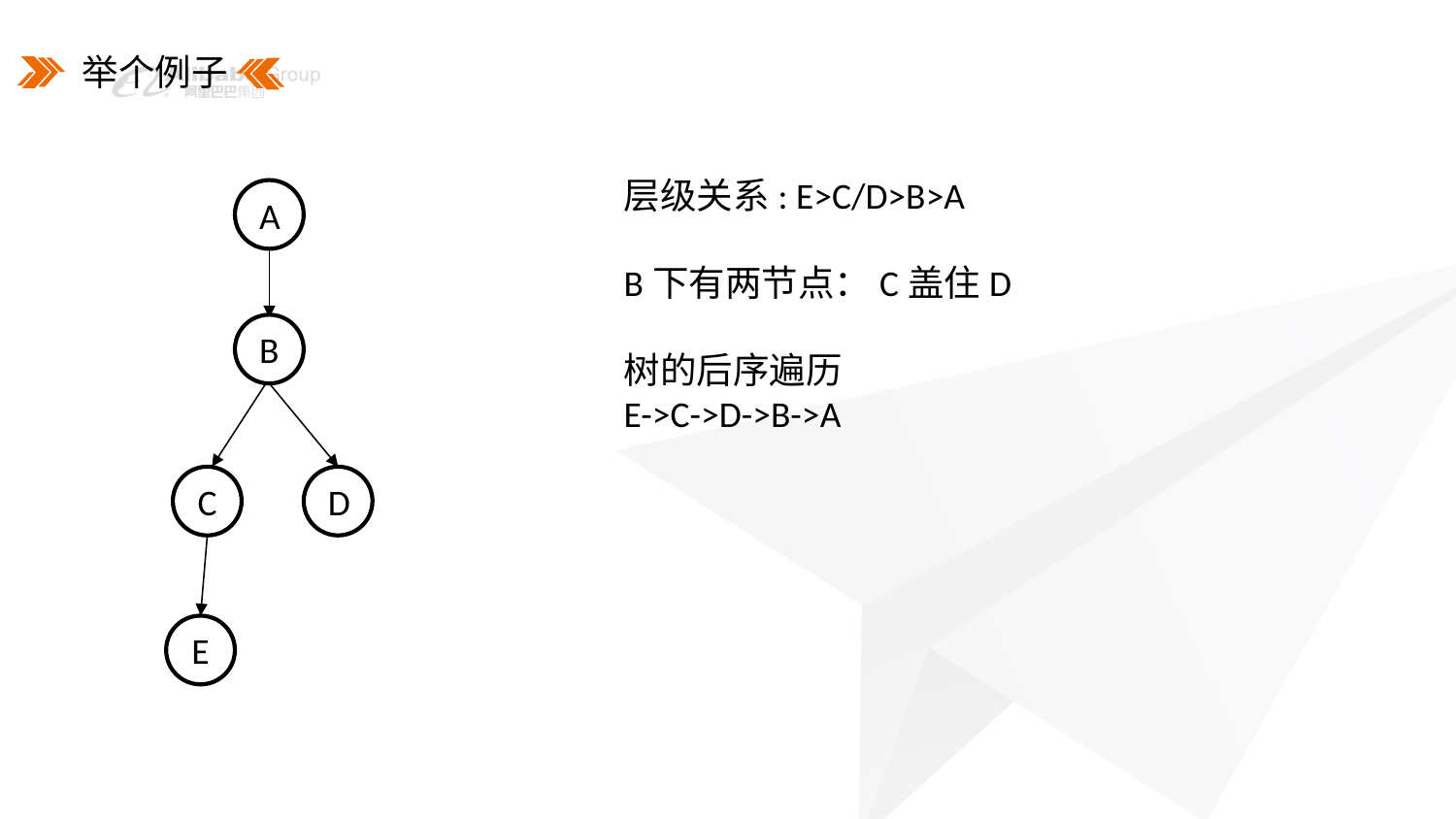

举个例子

层级关系: E>C/D>B>A

B下有两节点：C盖住D

树的后序遍历
E->C->D->B->A
A
B
C
D
E